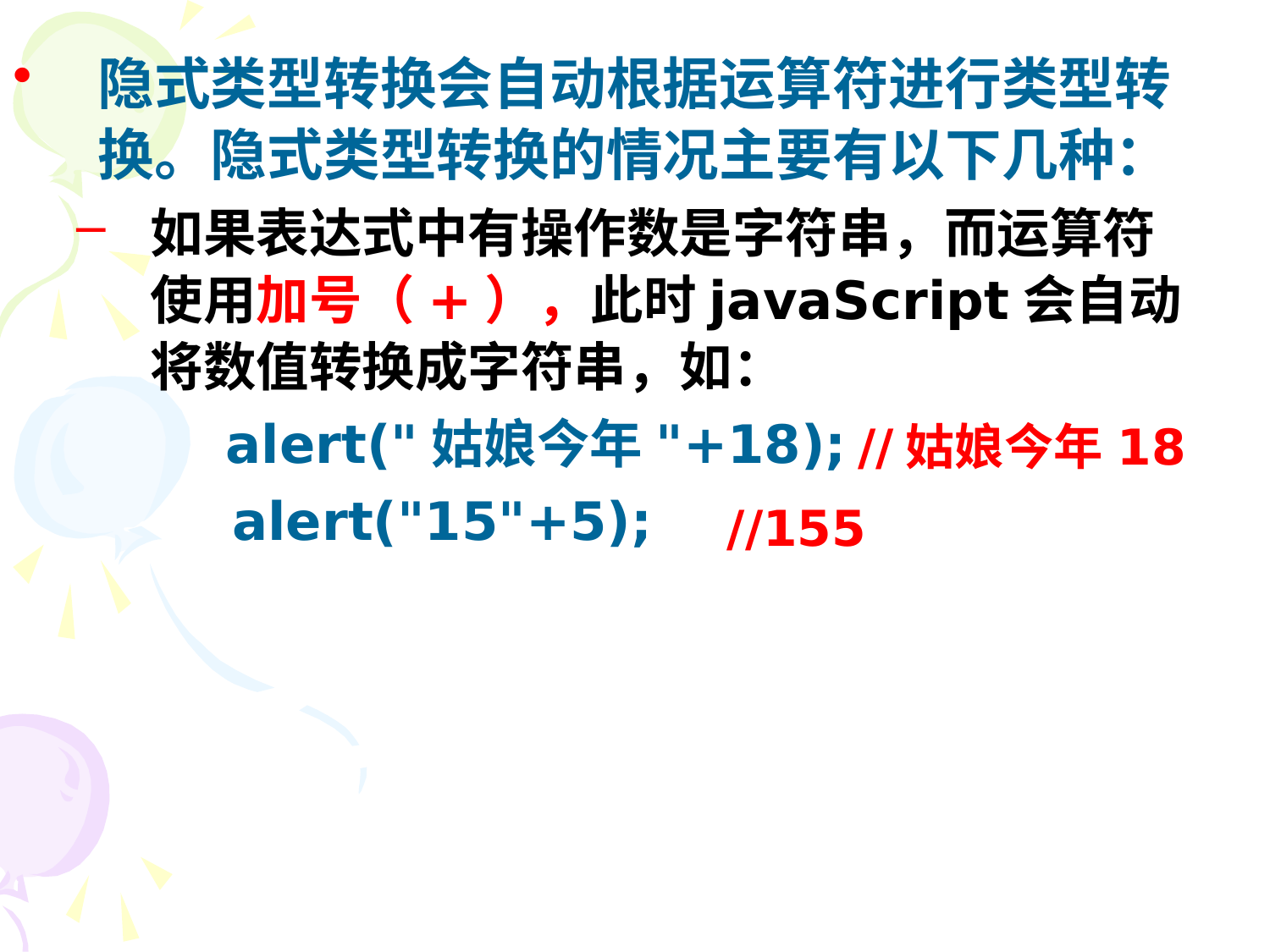

隐式类型转换会自动根据运算符进行类型转换。隐式类型转换的情况主要有以下几种：
如果表达式中有操作数是字符串，而运算符使用加号（+），此时javaScript会自动将数值转换成字符串，如：
     alert("姑娘今年"+18);
     alert("15"+5);
| //姑娘今年18 |
| --- |
| //155 |
| --- |